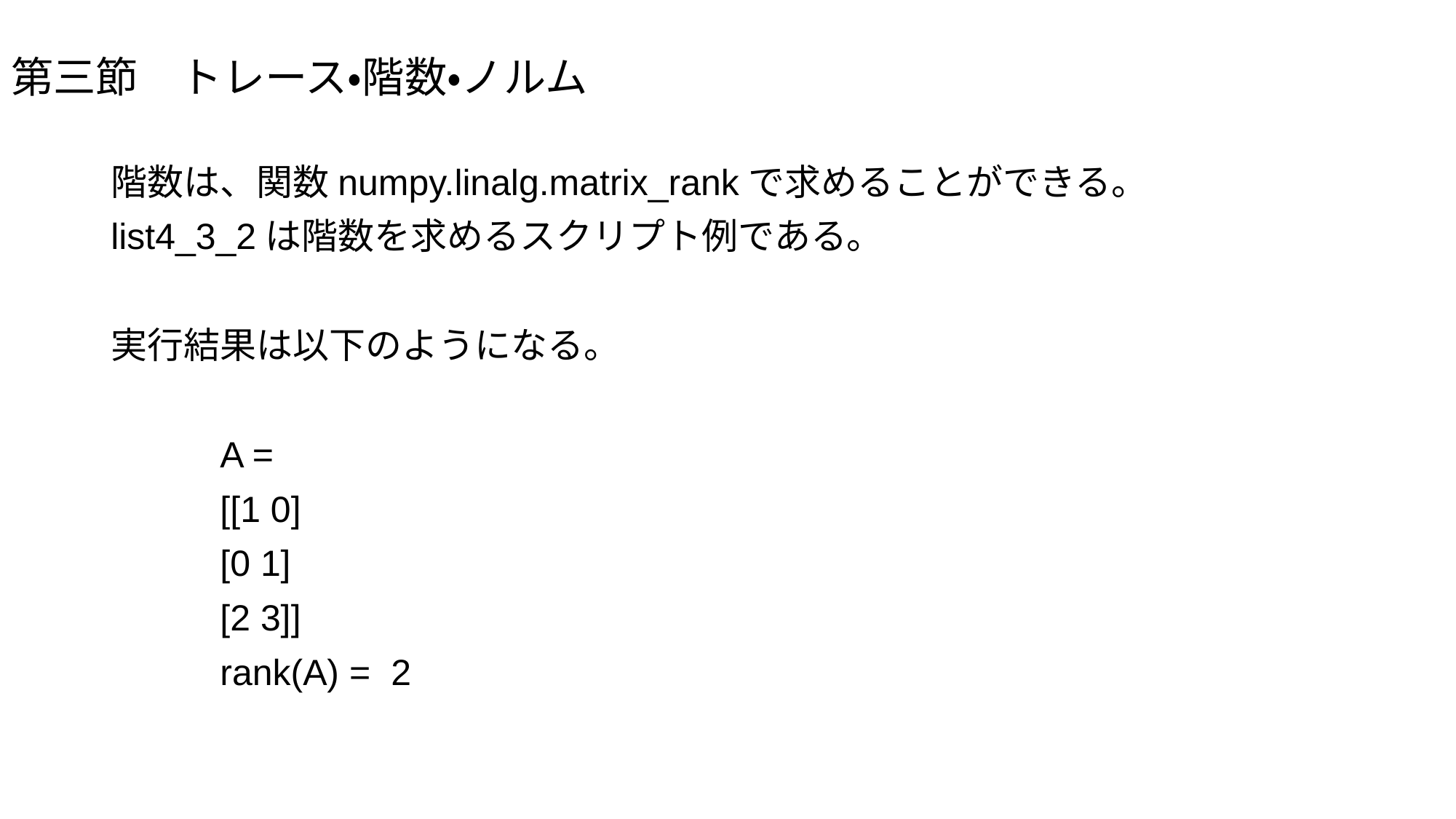

# 第三節　トレース・階数・ノルム
階数は、関数numpy.linalg.matrix_rankで求めることができる。
list4_3_2は階数を求めるスクリプト例である。

実行結果は以下のようになる。

	A =
 	[[1 0]
 	[0 1]
 	[2 3]]
	rank(A) =  2